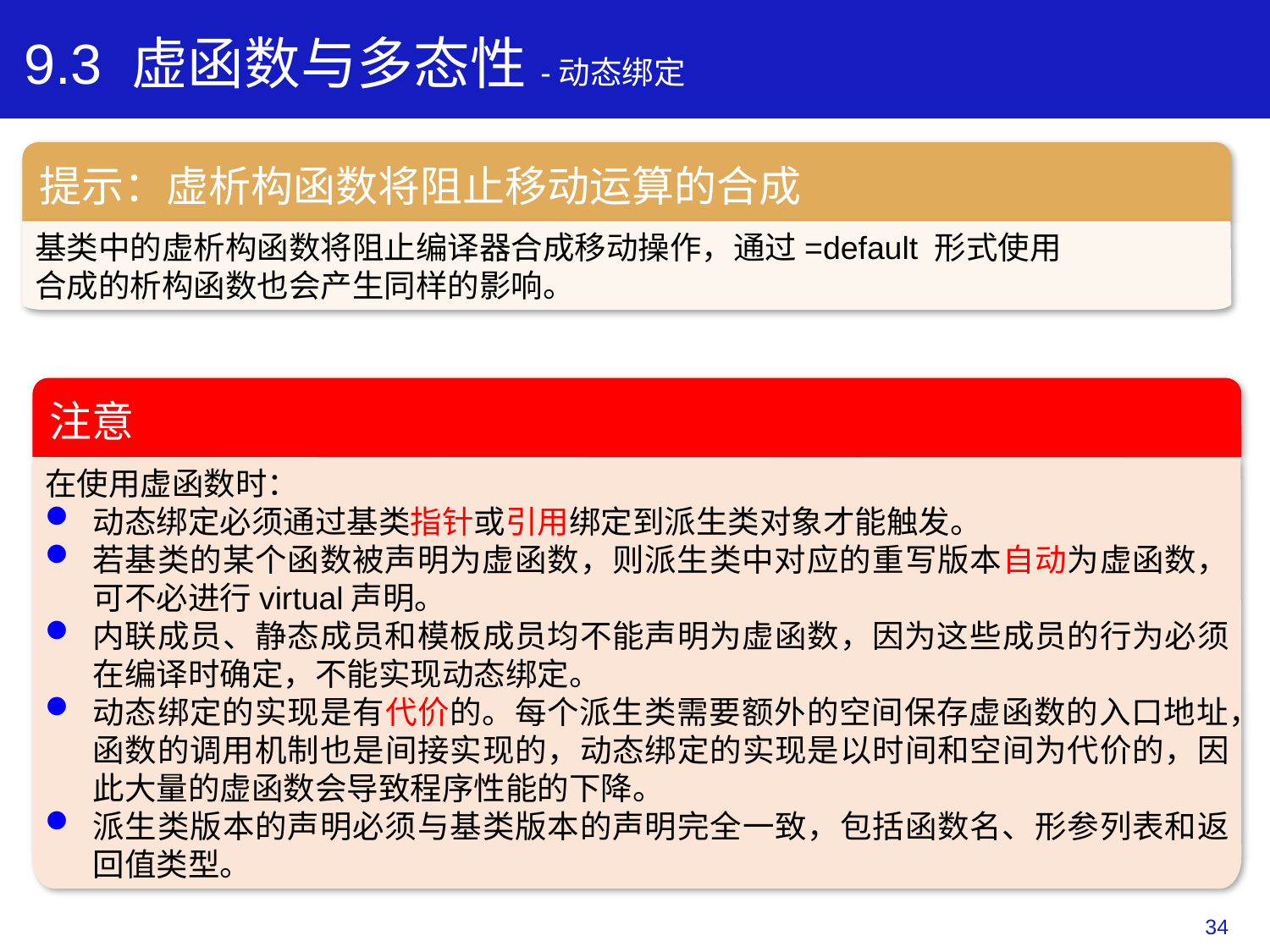

9.3 虚函数与多态性-动态绑定
提示：虚析构函数将阻止移动运算的合成
基类中的虚析构函数将阻止编译器合成移动操作，通过=default 形式使用
合成的析构函数也会产生同样的影响。
学习目标
注意
在使用虚函数时：
动态绑定必须通过基类指针或引用绑定到派生类对象才能触发。
若基类的某个函数被声明为虚函数，则派生类中对应的重写版本自动为虚函数，可不必进行virtual声明。
内联成员、静态成员和模板成员均不能声明为虚函数，因为这些成员的行为必须在编译时确定，不能实现动态绑定。
动态绑定的实现是有代价的。每个派生类需要额外的空间保存虚函数的入口地址，函数的调用机制也是间接实现的，动态绑定的实现是以时间和空间为代价的，因此大量的虚函数会导致程序性能的下降。
派生类版本的声明必须与基类版本的声明完全一致，包括函数名、形参列表和返回值类型。
34